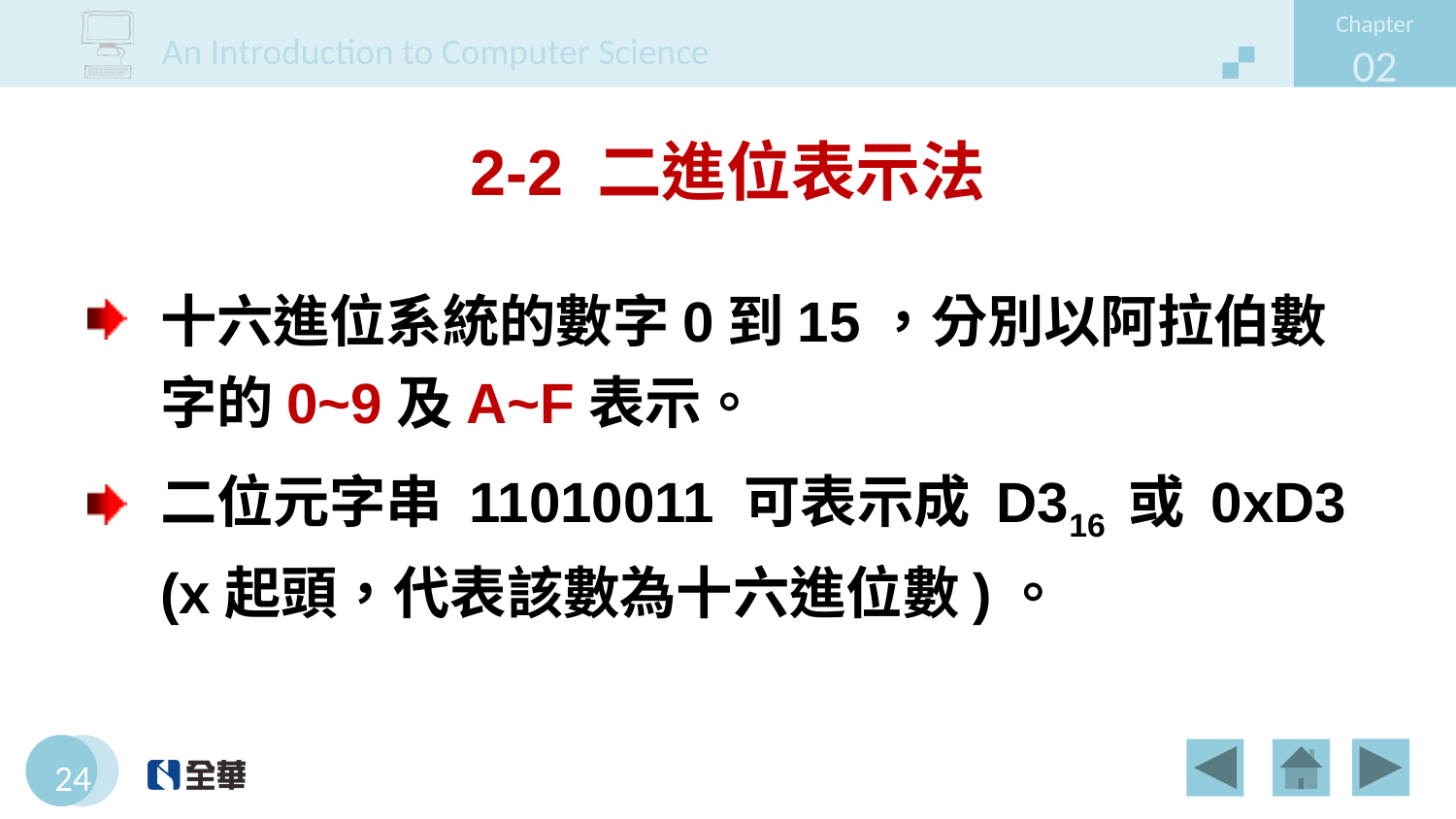

# 2-2 二進位表示法
十六進位系統的數字0到15，分別以阿拉伯數字的0~9及A~F表示。
二位元字串 11010011 可表示成 D316 或 0xD3 (x起頭，代表該數為十六進位數)。